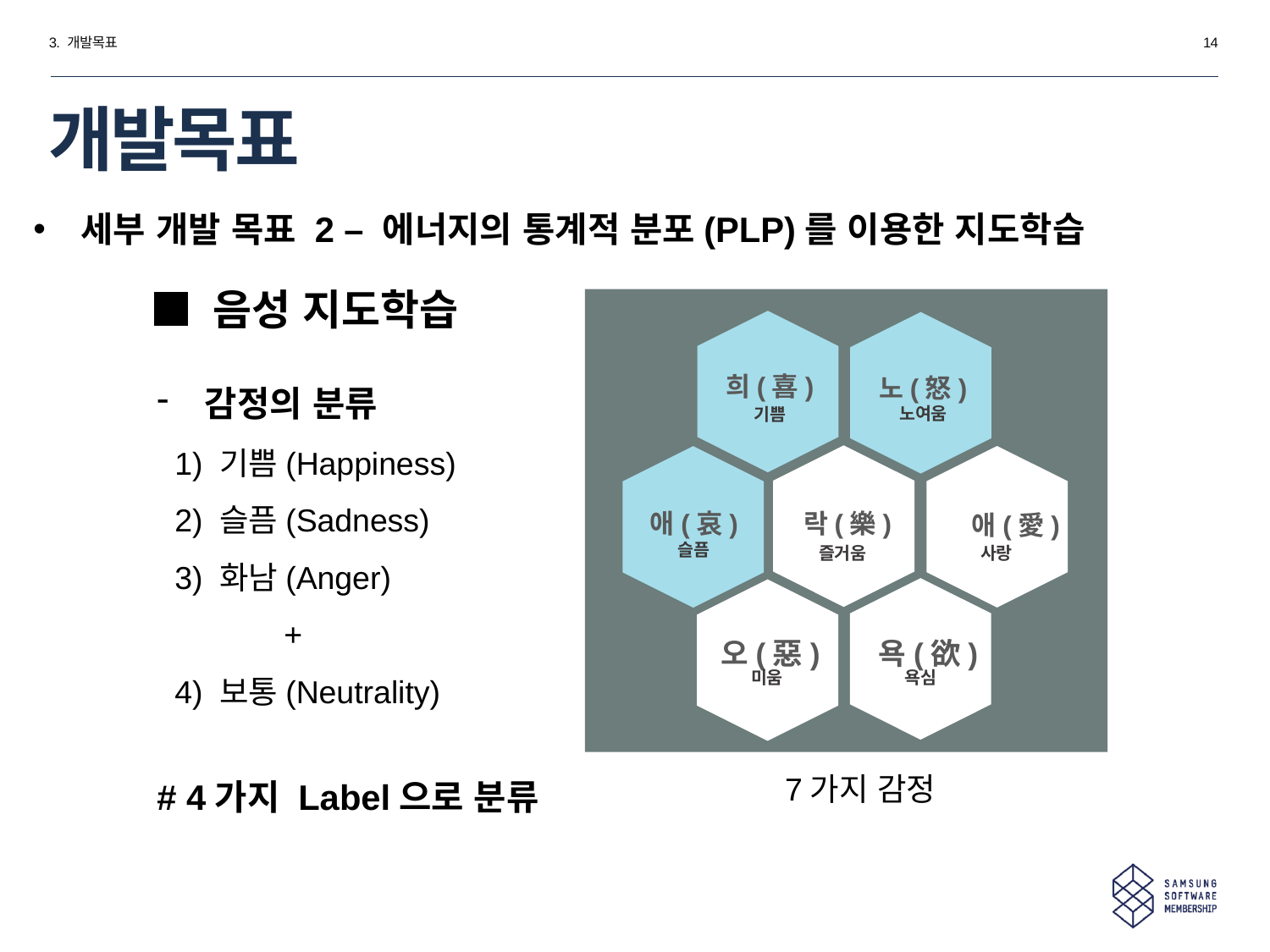

3. 개발목표
14
# 개발목표
세부 개발 목표 2 – 에너지의 통계적 분포(PLP)를 이용한 지도학습

■ 음성 지도학습

희(喜)
노(怒)

기쁨
애(哀)
락(樂)
애(愛)
슬픔
노여움
즐거움
사랑
오(惡)
욕(欲)
미움
욕심
감정의 분류
  1) 기쁨(Happiness)
  2) 슬픔(Sadness)
  3) 화남(Anger)
	+
  4) 보통(Neutrality)

# 4가지 Label으로 분류
7가지 감정